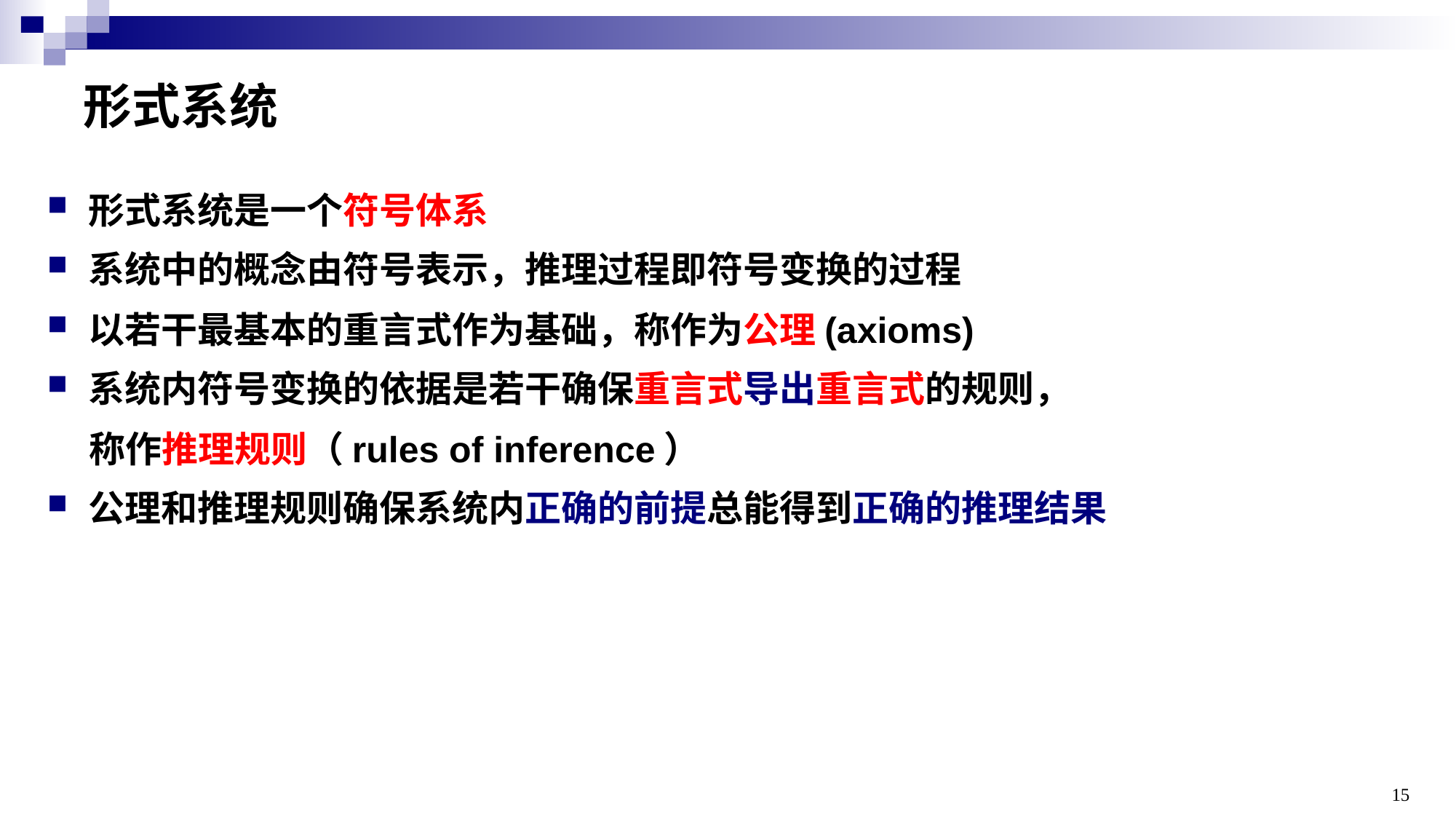

# 形式系统
形式系统是一个符号体系
系统中的概念由符号表示，推理过程即符号变换的过程
以若干最基本的重言式作为基础，称作为公理(axioms)
系统内符号变换的依据是若干确保重言式导出重言式的规则，
    称作推理规则（rules of inference）
公理和推理规则确保系统内正确的前提总能得到正确的推理结果
15